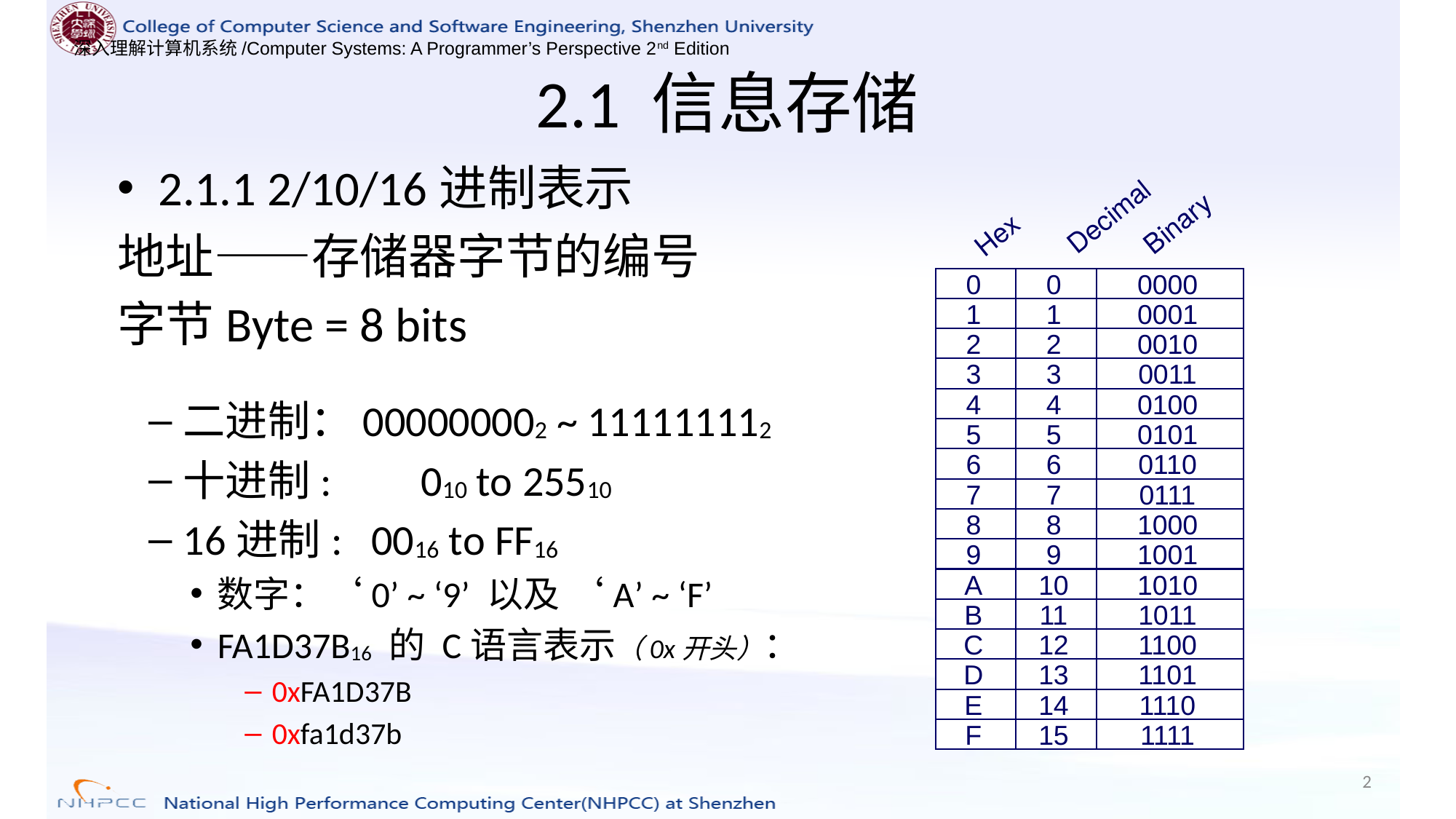

# 2.1 信息存储
2.1.1 2/10/16进制表示
地址——存储器字节的编号
字节Byte = 8 bits

二进制：000000002 ~ 111111112
十进制: 	  010 to 25510
16进制:   0016 to FF16
数字：‘0’ ~ ‘9’ 以及 ‘A’ ~ ‘F’
FA1D37B16 的 C语言表示（0x开头）：
0xFA1D37B
0xfa1d37b

Decimal
Binary
Hex
0

0

0000

1

1

0001

2

2

0010

3

3

0011

4

4

0100

5

5

0101

6

6

0110

7

7

0111

8

8

1000

9

9

1001

A

10

1010

B

11

1011

C

12

1100

D

13

1101

E

14

1110

F

15

1111

2